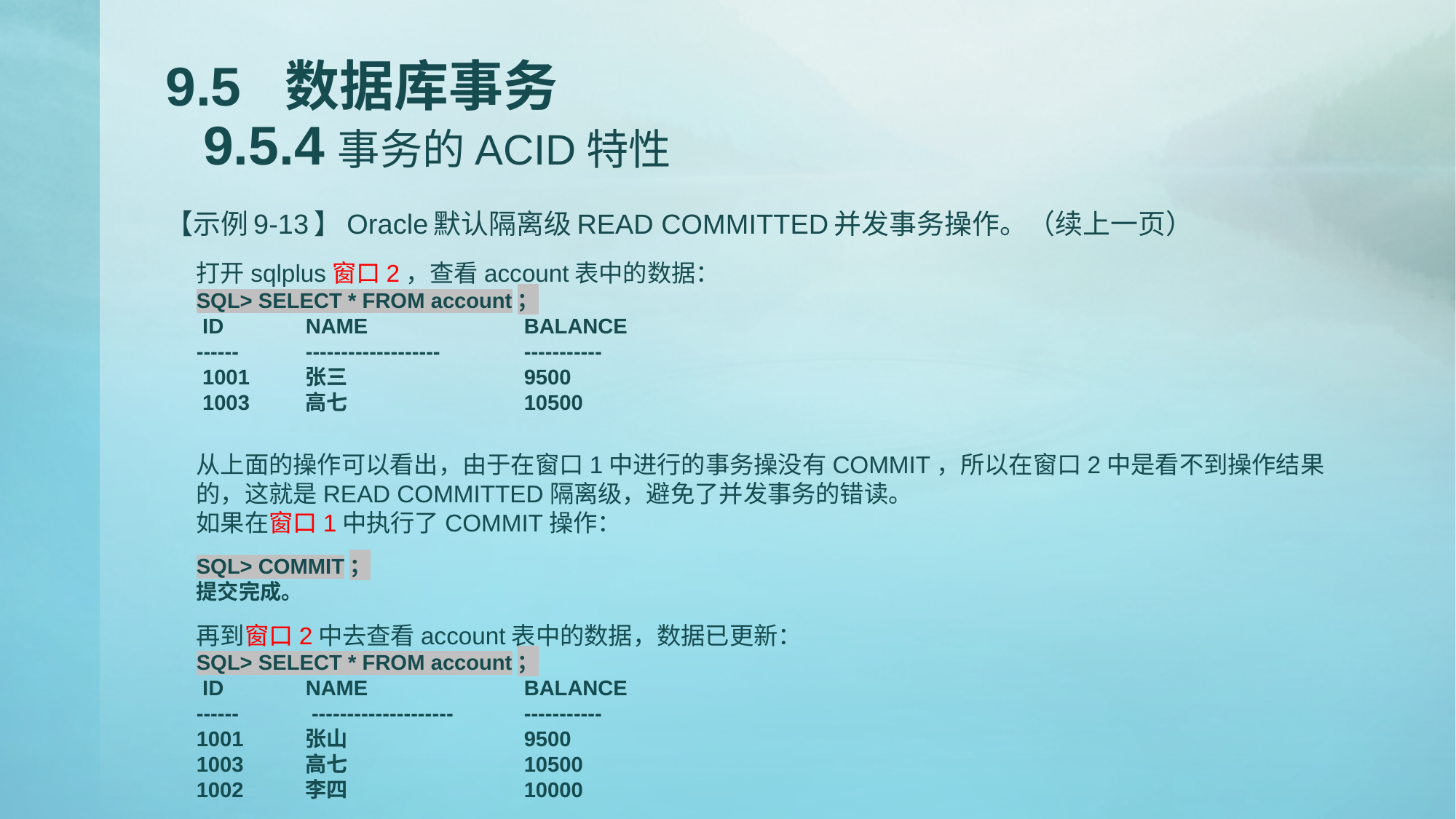

# 9.5  数据库事务 9.5.4事务的ACID特性
【示例9-13】Oracle默认隔离级READ COMMITTED并发事务操作。（续上一页）
打开sqlplus窗口2，查看account表中的数据：
SQL> SELECT * FROM account；
 ID	NAME		BALANCE
------	-------------------	-----------
 1001	张三		9500
 1003	高七		10500
从上面的操作可以看出，由于在窗口1中进行的事务操没有COMMIT，所以在窗口2中是看不到操作结果的，这就是READ COMMITTED隔离级，避免了并发事务的错读。
如果在窗口1中执行了COMMIT操作：

SQL> COMMIT；
提交完成。

再到窗口2中去查看account表中的数据，数据已更新：
SQL> SELECT * FROM account；
 ID	NAME		BALANCE
------	 --------------------	-----------
1001	张山		9500
1003	高七		10500
1002	李四		10000